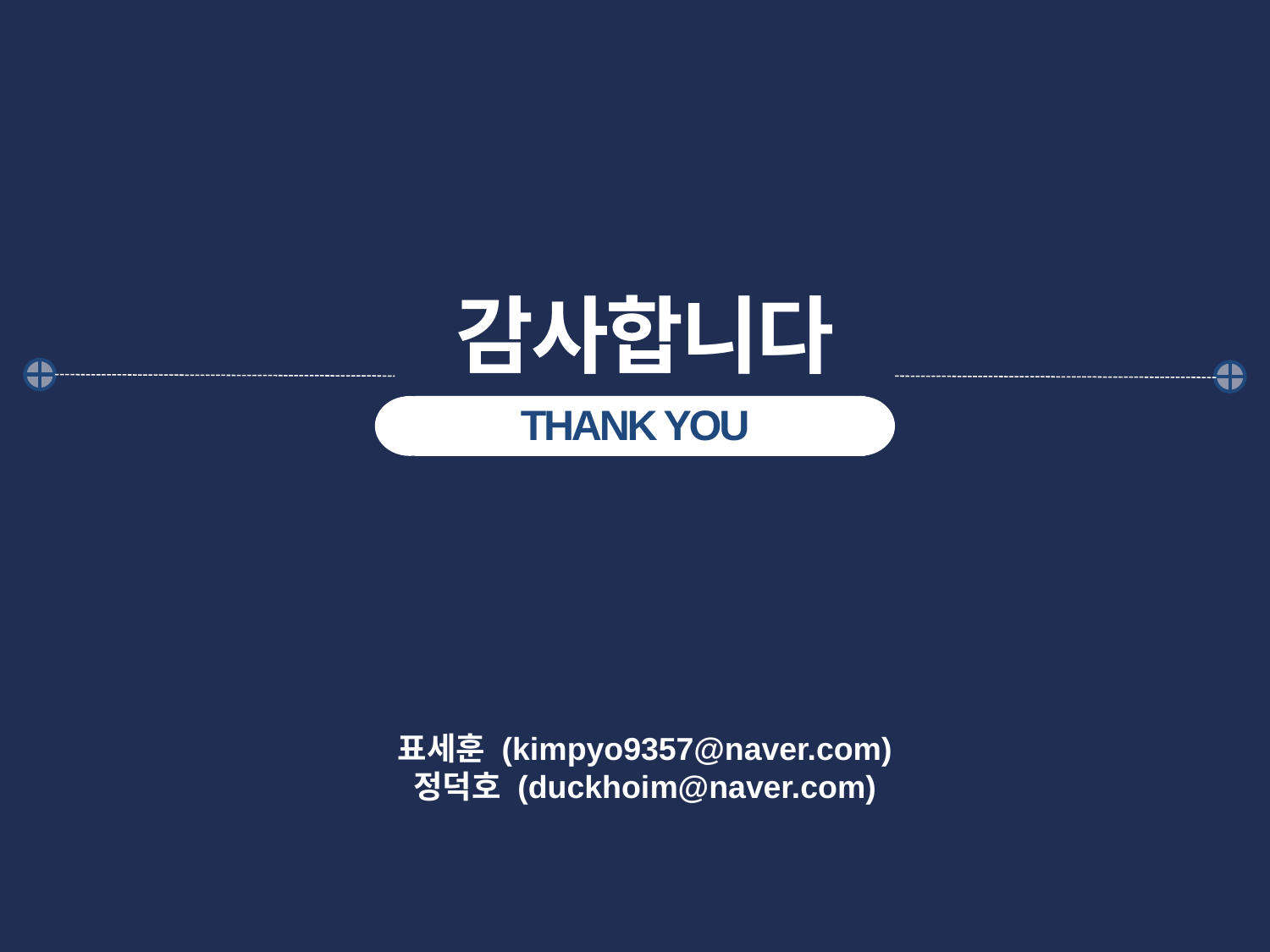

감사합니다

THANK YOU

표세훈 (kimpyo9357@naver.com)
정덕호 (duckhoim@naver.com)